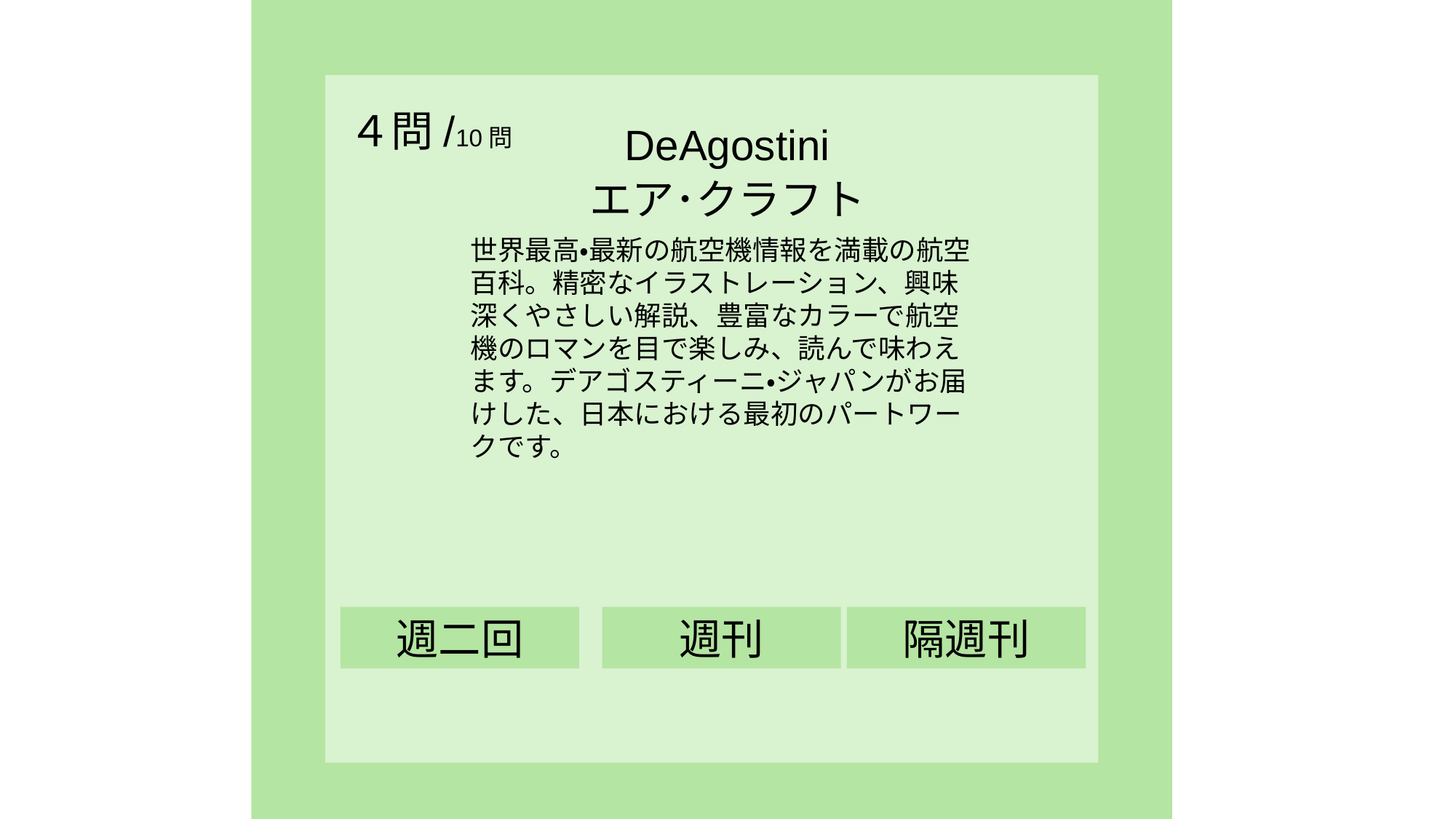

４問/10問
DeAgostini
エア･クラフト
世界最高・最新の航空機情報を満載の航空百科。精密なイラストレーション、興味深くやさしい解説、豊富なカラーで航空機のロマンを目で楽しみ、読んで味わえます。デアゴスティーニ・ジャパンがお届けした、日本における最初のパートワークです。
週二回
週刊
隔週刊